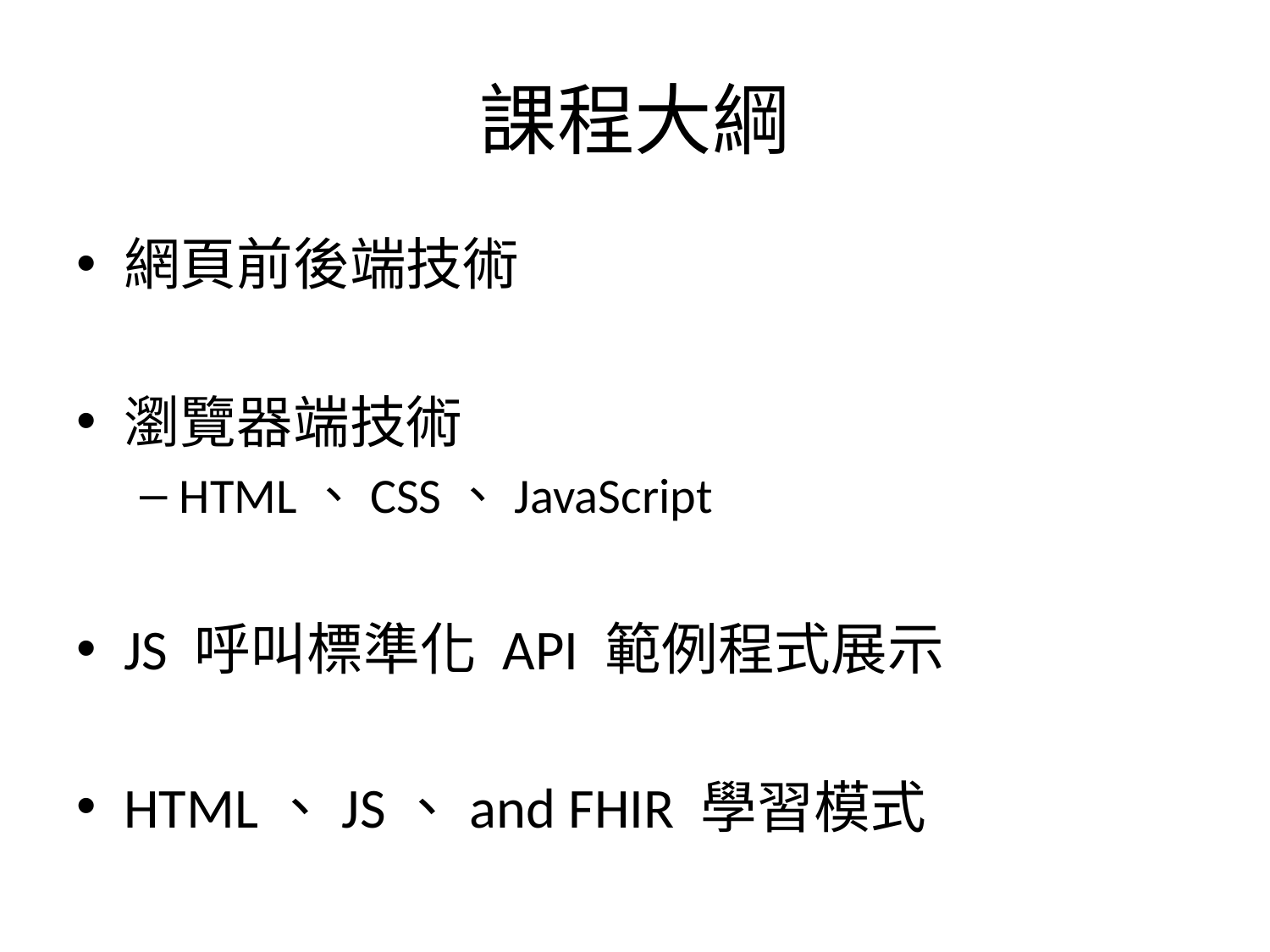

# 課程大綱
網頁前後端技術

瀏覽器端技術
HTML、CSS、JavaScript

JS 呼叫標準化 API 範例程式展示

HTML、JS、and FHIR 學習模式